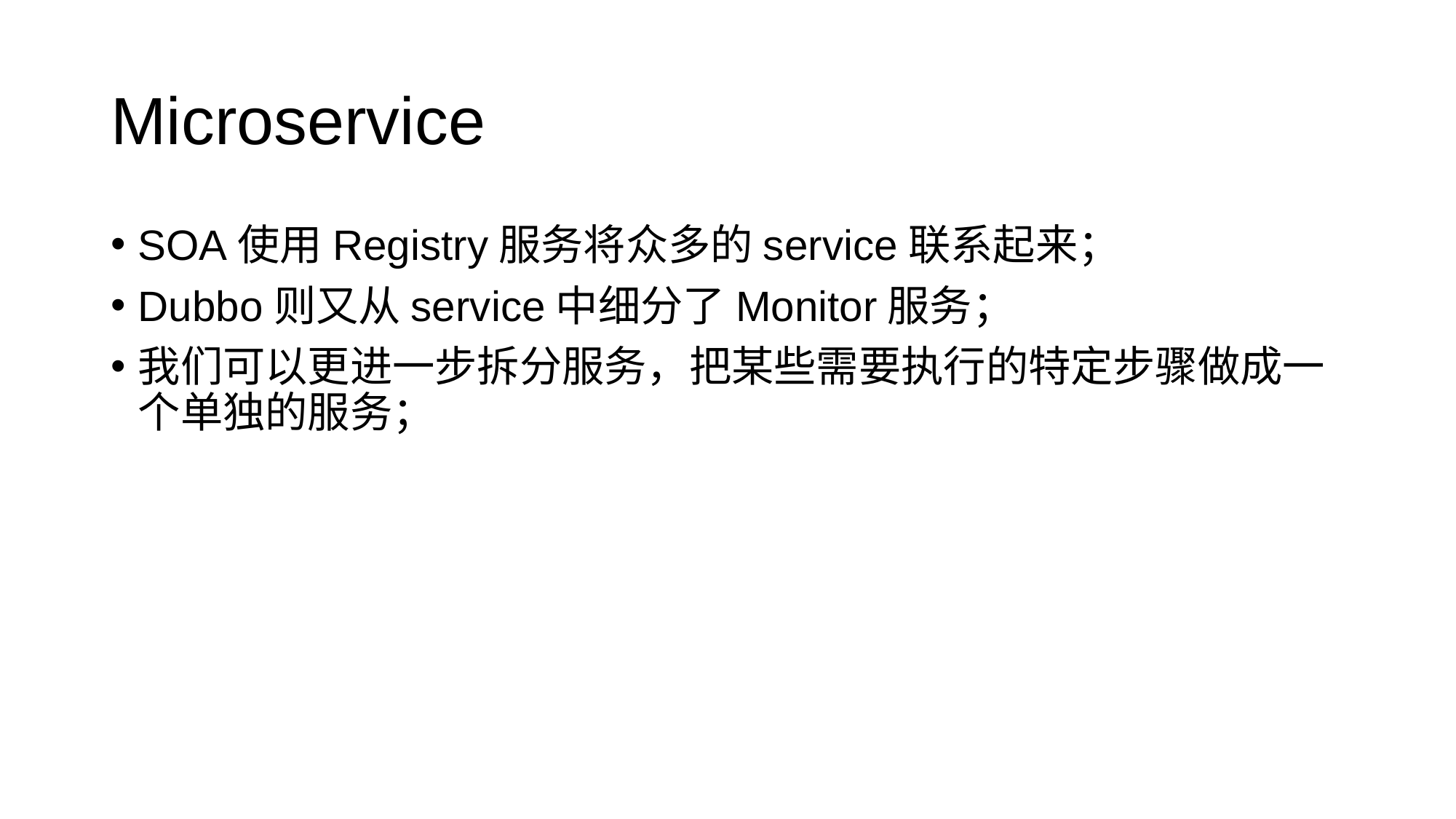

# Microservice
SOA使用Registry服务将众多的service联系起来；
Dubbo则又从service中细分了Monitor服务；
我们可以更进一步拆分服务，把某些需要执行的特定步骤做成一个单独的服务；